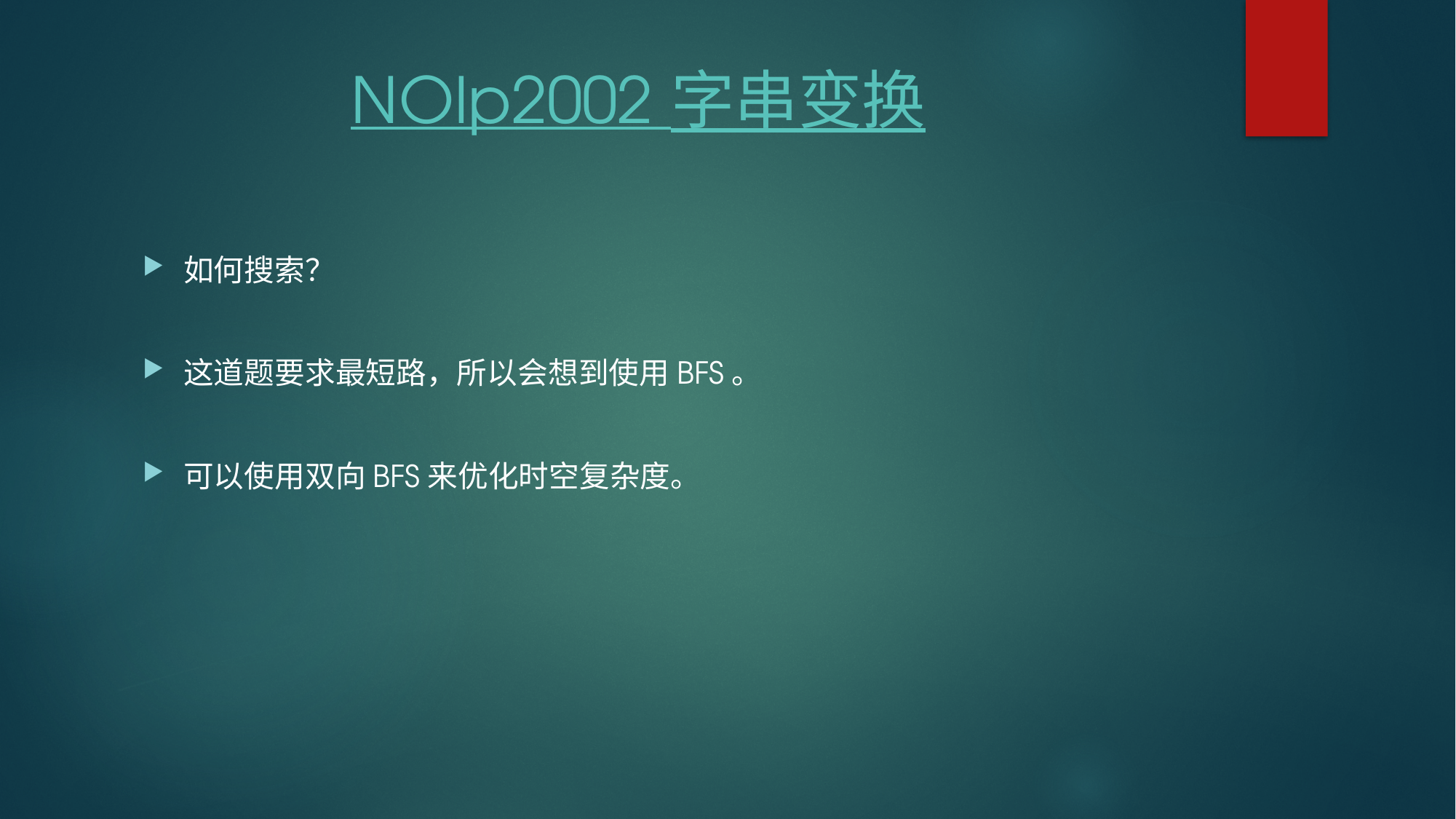

# NOIp2002 字串变换
如何搜索？

这道题要求最短路，所以会想到使用BFS。

可以使用双向BFS来优化时空复杂度。